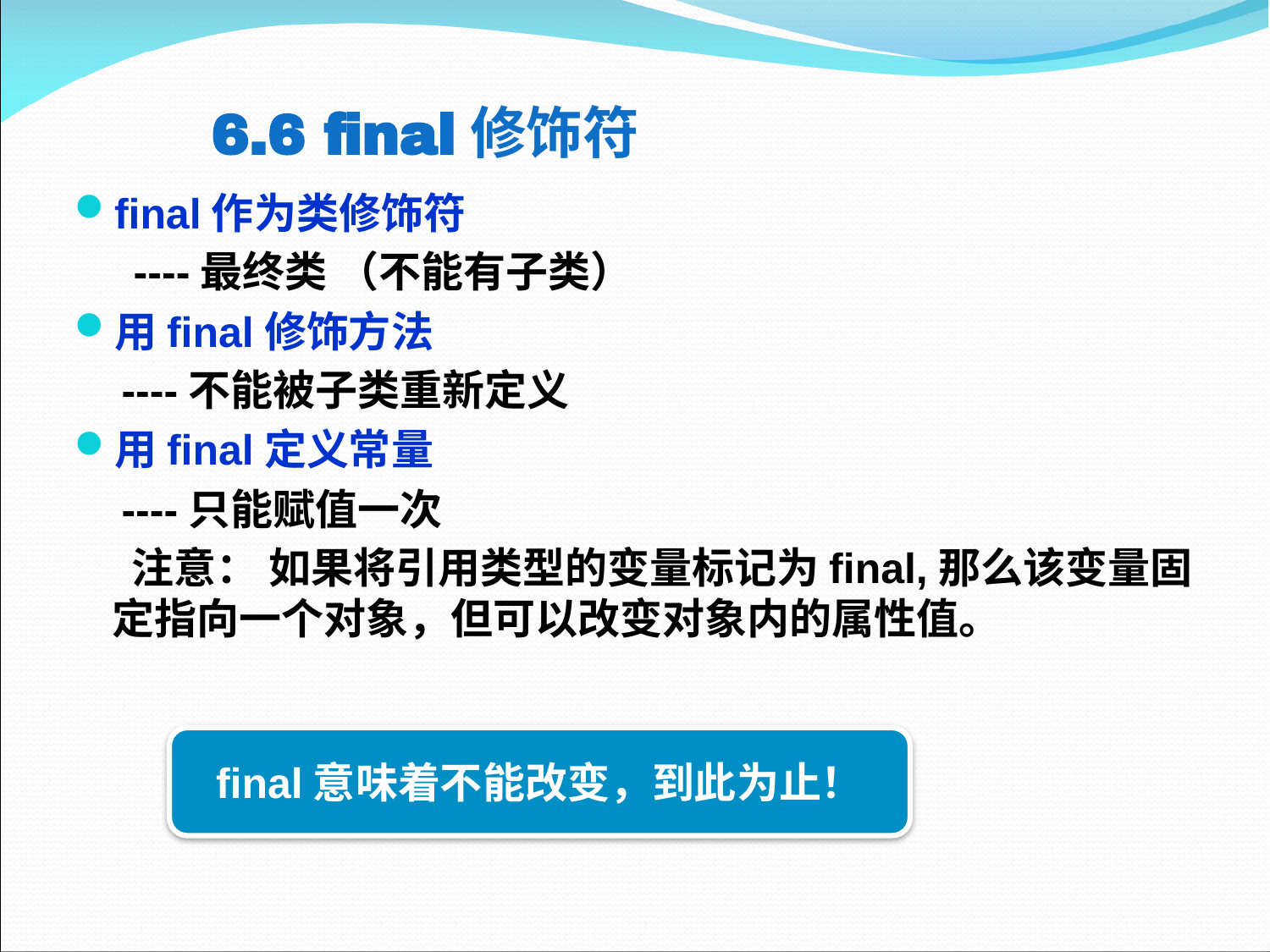

# 6.6 final修饰符
final作为类修饰符
     ----最终类 （不能有子类）
用final修饰方法
    ----不能被子类重新定义
用final定义常量
    ----只能赋值一次
     注意： 如果将引用类型的变量标记为final,那么该变量固定指向一个对象，但可以改变对象内的属性值。
final意味着不能改变，到此为止！